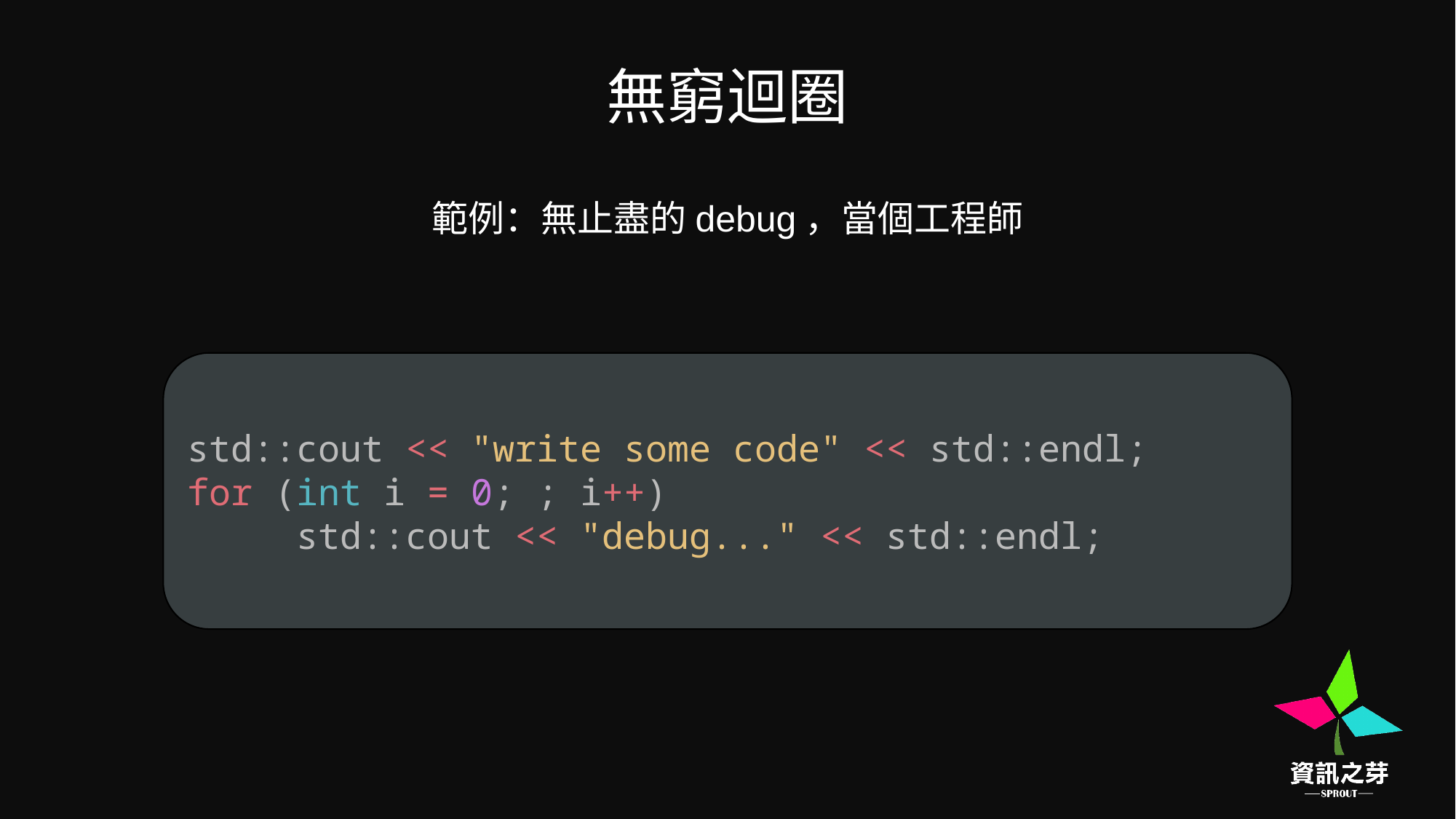

無窮迴圈
範例：無止盡的debug，當個工程師
std::cout << "write some code" << std::endl;
for (int i = 0; ; i++)
	std::cout << "debug..." << std::endl;